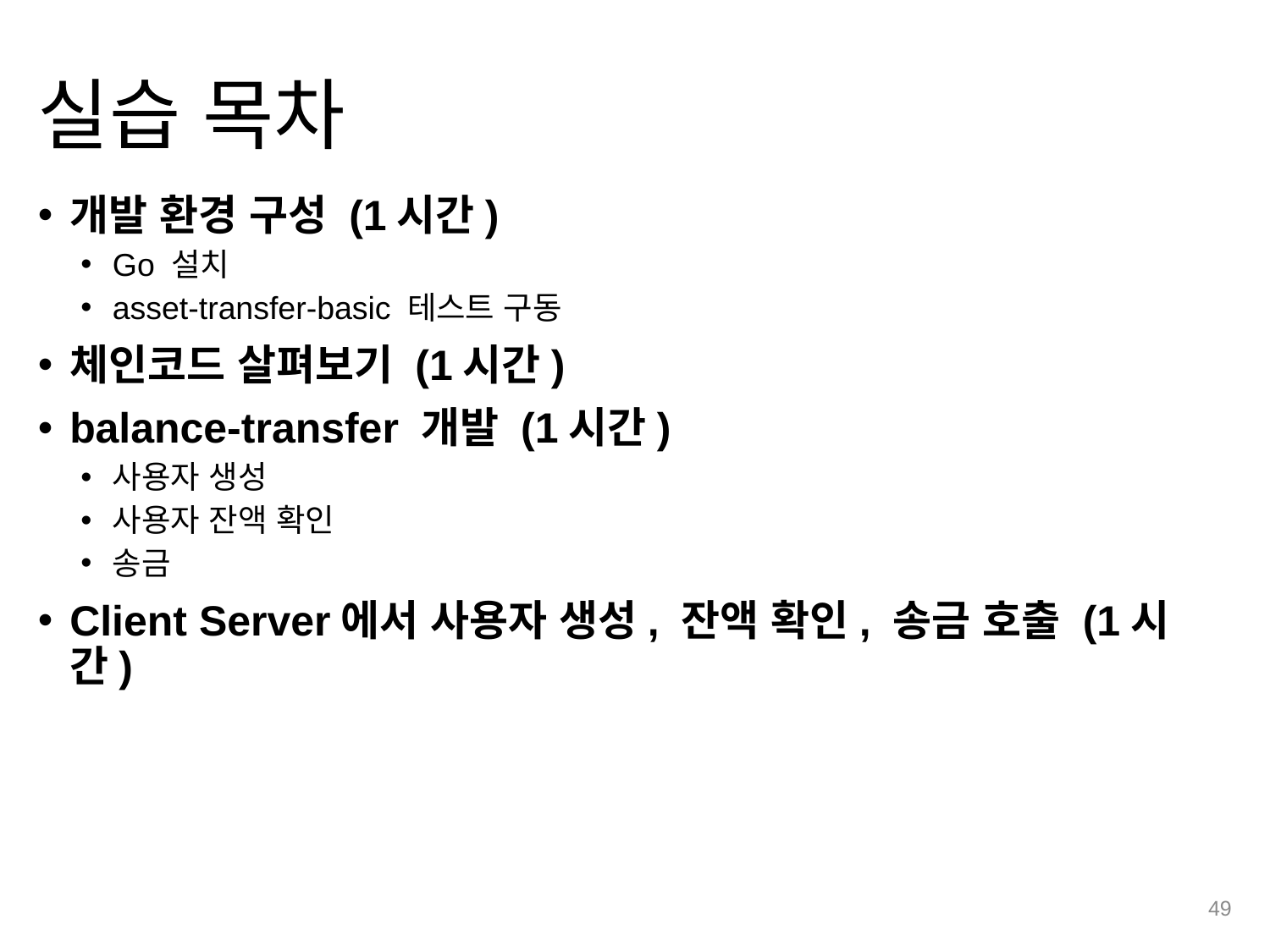

# 실습 목차
개발 환경 구성 (1시간)
Go 설치
asset-transfer-basic 테스트 구동
체인코드 살펴보기 (1시간)
balance-transfer 개발 (1시간)
사용자 생성
사용자 잔액 확인
송금
Client Server에서 사용자 생성, 잔액 확인, 송금 호출 (1시간)
49